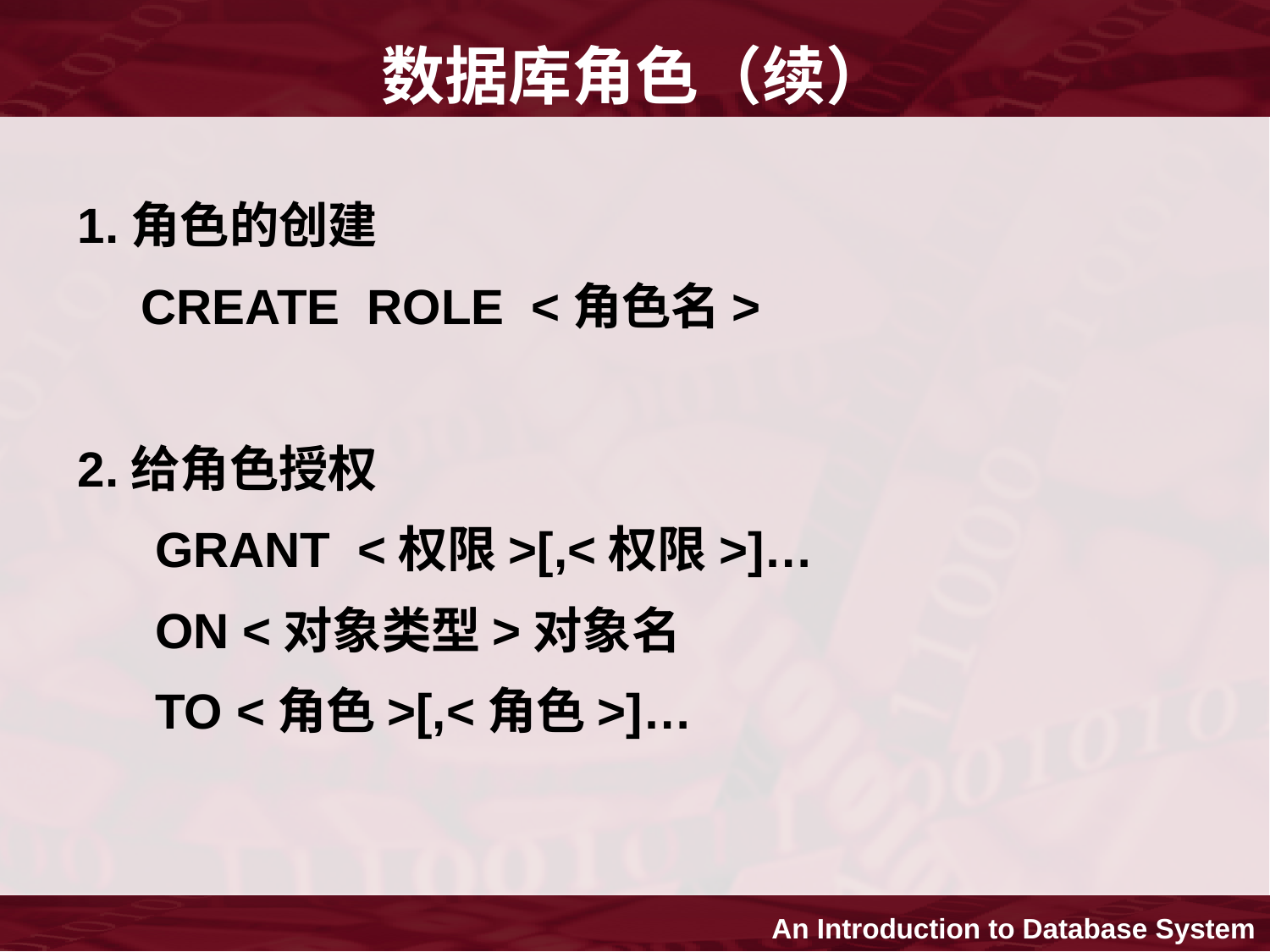

# 数据库角色（续）
1.角色的创建
CREATE  ROLE  <角色名>

2.给角色授权
 GRANT  <权限>[,<权限>]…
 ON <对象类型>对象名
 TO <角色>[,<角色>]…